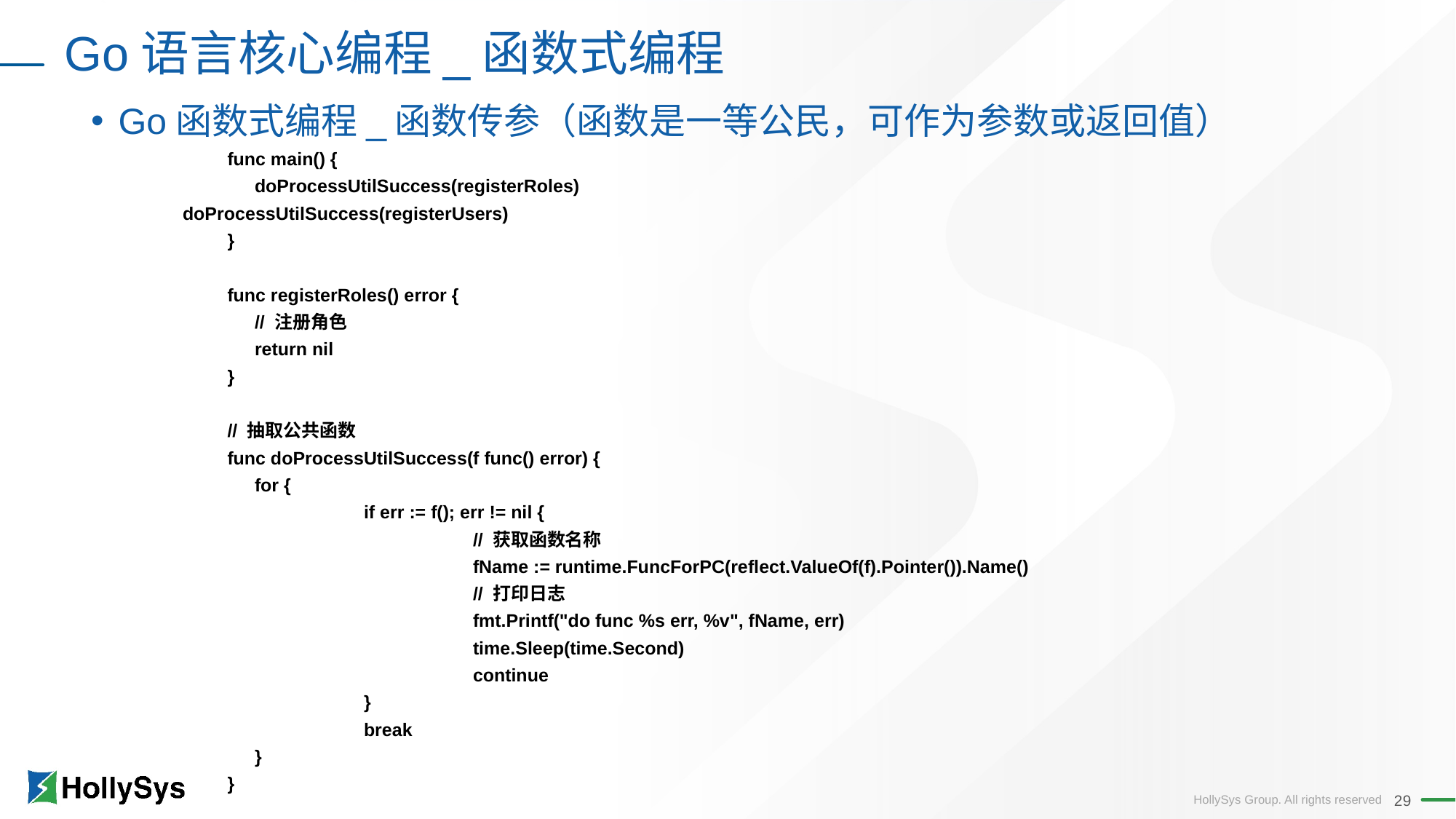

Go语言核心编程_函数式编程
Go函数式编程_函数传参（函数是一等公民，可作为参数或返回值）
func main() {
	doProcessUtilSuccess(registerRoles)
                  doProcessUtilSuccess(registerUsers)
}

func registerRoles() error {
	// 注册角色
	return nil
}

// 抽取公共函数
func doProcessUtilSuccess(f func() error) {
	for {
		if err := f(); err != nil {
			// 获取函数名称
			fName := runtime.FuncForPC(reflect.ValueOf(f).Pointer()).Name()
			// 打印日志
			fmt.Printf("do func %s err, %v", fName, err)
			time.Sleep(time.Second)
			continue
		}
		break
	}
}